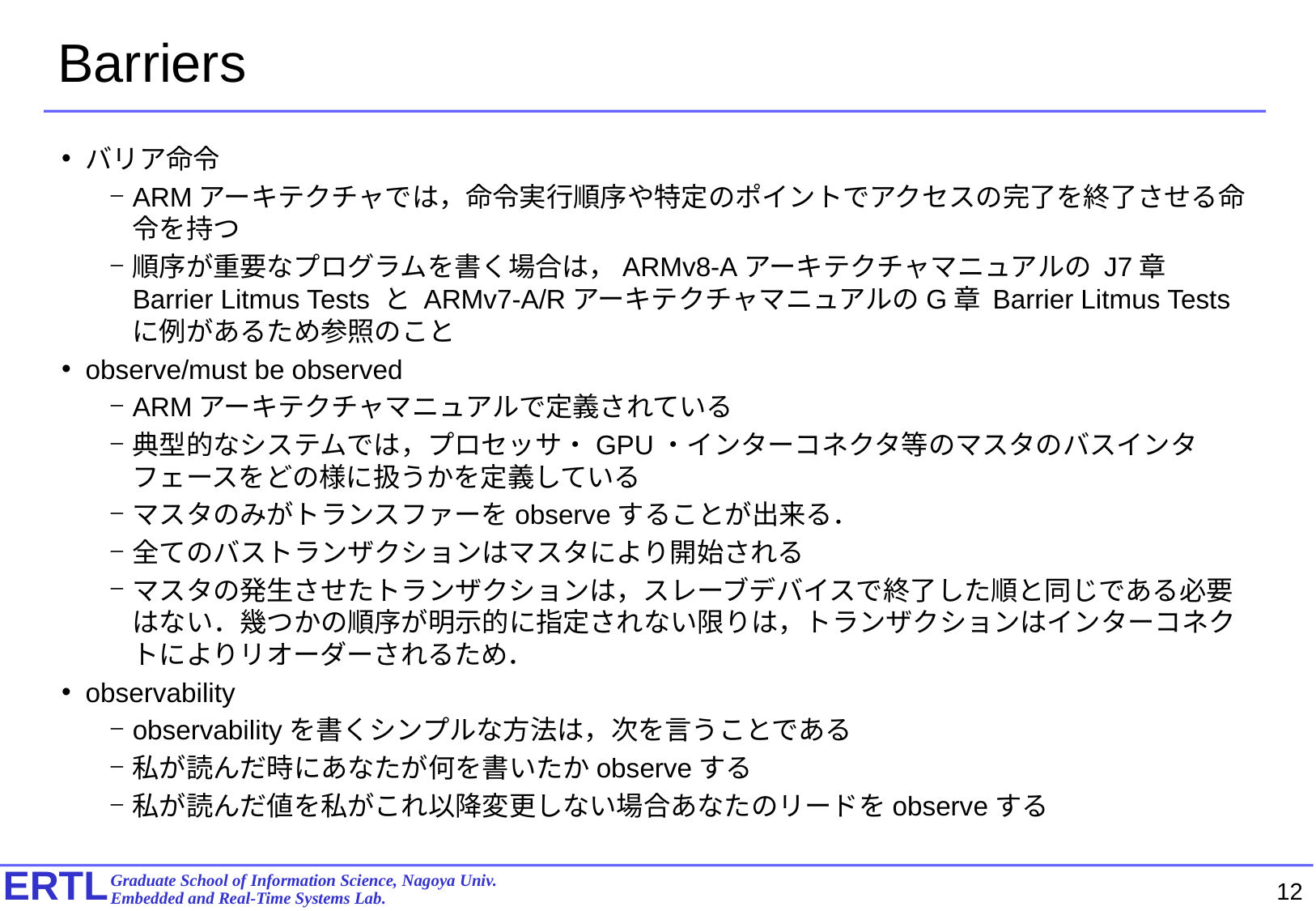

# Barriers
バリア命令
ARMアーキテクチャでは，命令実行順序や特定のポイントでアクセスの完了を終了させる命令を持つ
順序が重要なプログラムを書く場合は，ARMv8-Aアーキテクチャマニュアルの J7章 Barrier Litmus Tests と ARMv7-A/RアーキテクチャマニュアルのG章 Barrier Litmus Tests に例があるため参照のこと
observe/must be observed
ARMアーキテクチャマニュアルで定義されている
典型的なシステムでは，プロセッサ・GPU・インターコネクタ等のマスタのバスインタフェースをどの様に扱うかを定義している
マスタのみがトランスファーをobserveすることが出来る．
全てのバストランザクションはマスタにより開始される
マスタの発生させたトランザクションは，スレーブデバイスで終了した順と同じである必要はない．幾つかの順序が明示的に指定されない限りは，トランザクションはインターコネクトによりリオーダーされるため．
observability
observabilityを書くシンプルな方法は，次を言うことである
私が読んだ時にあなたが何を書いたかobserveする
私が読んだ値を私がこれ以降変更しない場合あなたのリードをobserveする

12